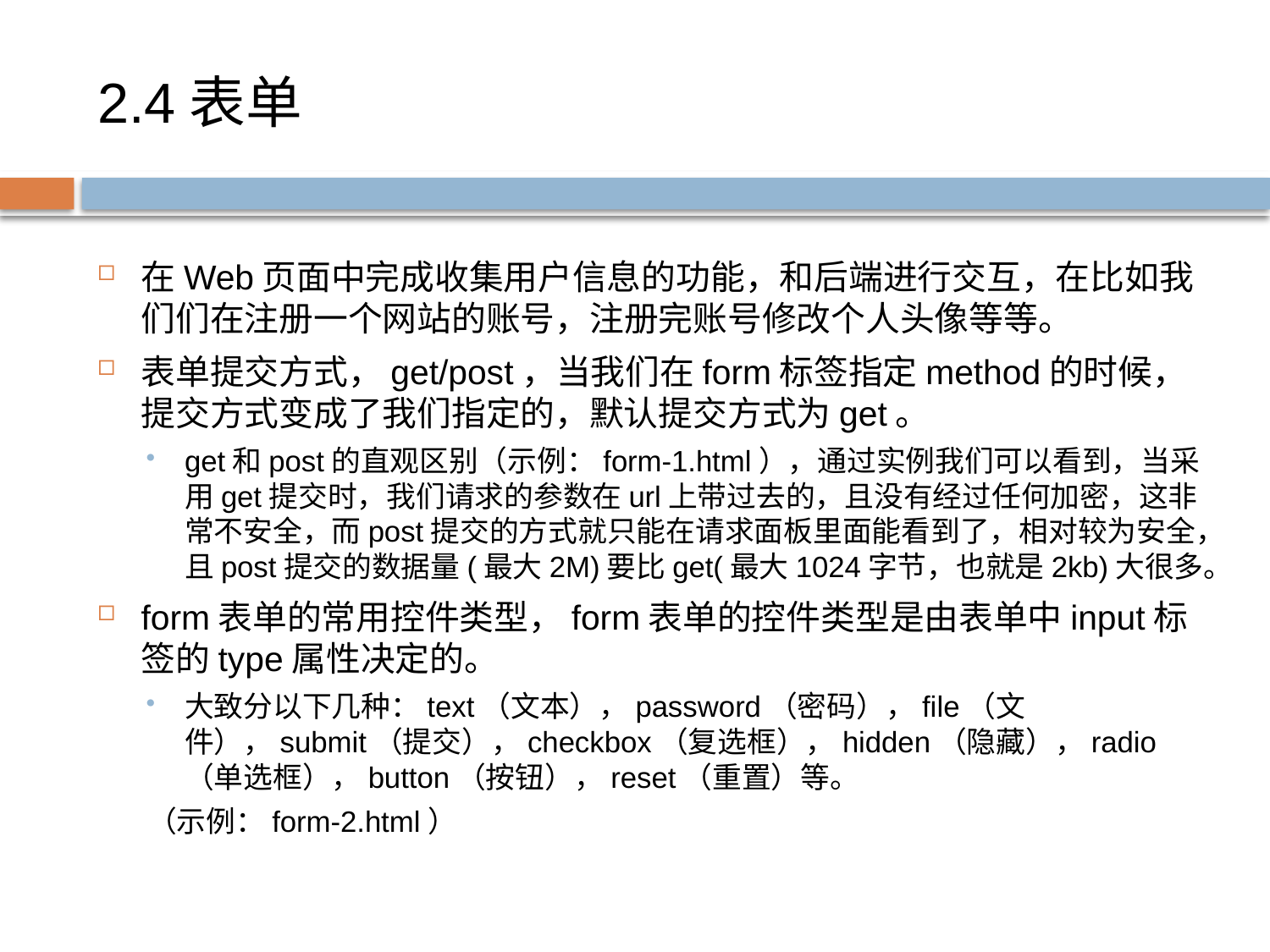

# 2.4表单
在Web页面中完成收集用户信息的功能，和后端进行交互，在比如我们们在注册一个网站的账号，注册完账号修改个人头像等等。
表单提交方式，get/post，当我们在form标签指定method的时候，提交方式变成了我们指定的，默认提交方式为get。
get和post的直观区别（示例：form-1.html），通过实例我们可以看到，当采用get提交时，我们请求的参数在url上带过去的，且没有经过任何加密，这非常不安全，而post提交的方式就只能在请求面板里面能看到了，相对较为安全，且post提交的数据量(最大2M)要比get(最大1024字节，也就是2kb)大很多。
form表单的常用控件类型，form表单的控件类型是由表单中input标签的type属性决定的。
大致分以下几种：text（文本），password（密码），file（文件），submit（提交），checkbox（复选框），hidden（隐藏），radio（单选框），button（按钮），reset（重置）等。
（示例：form-2.html）